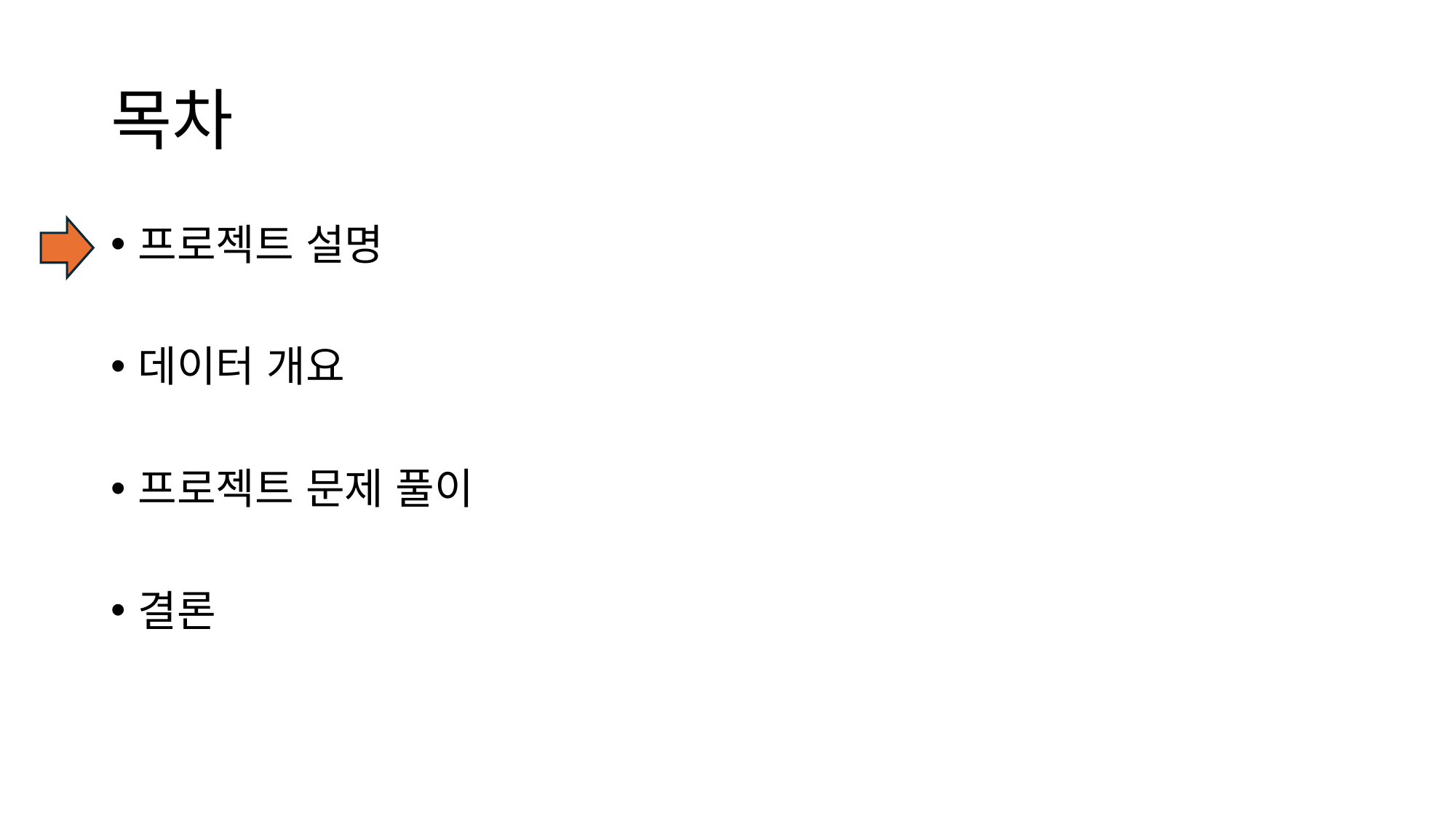

# 목차

프로젝트 설명

데이터 개요

프로젝트 문제 풀이

결론